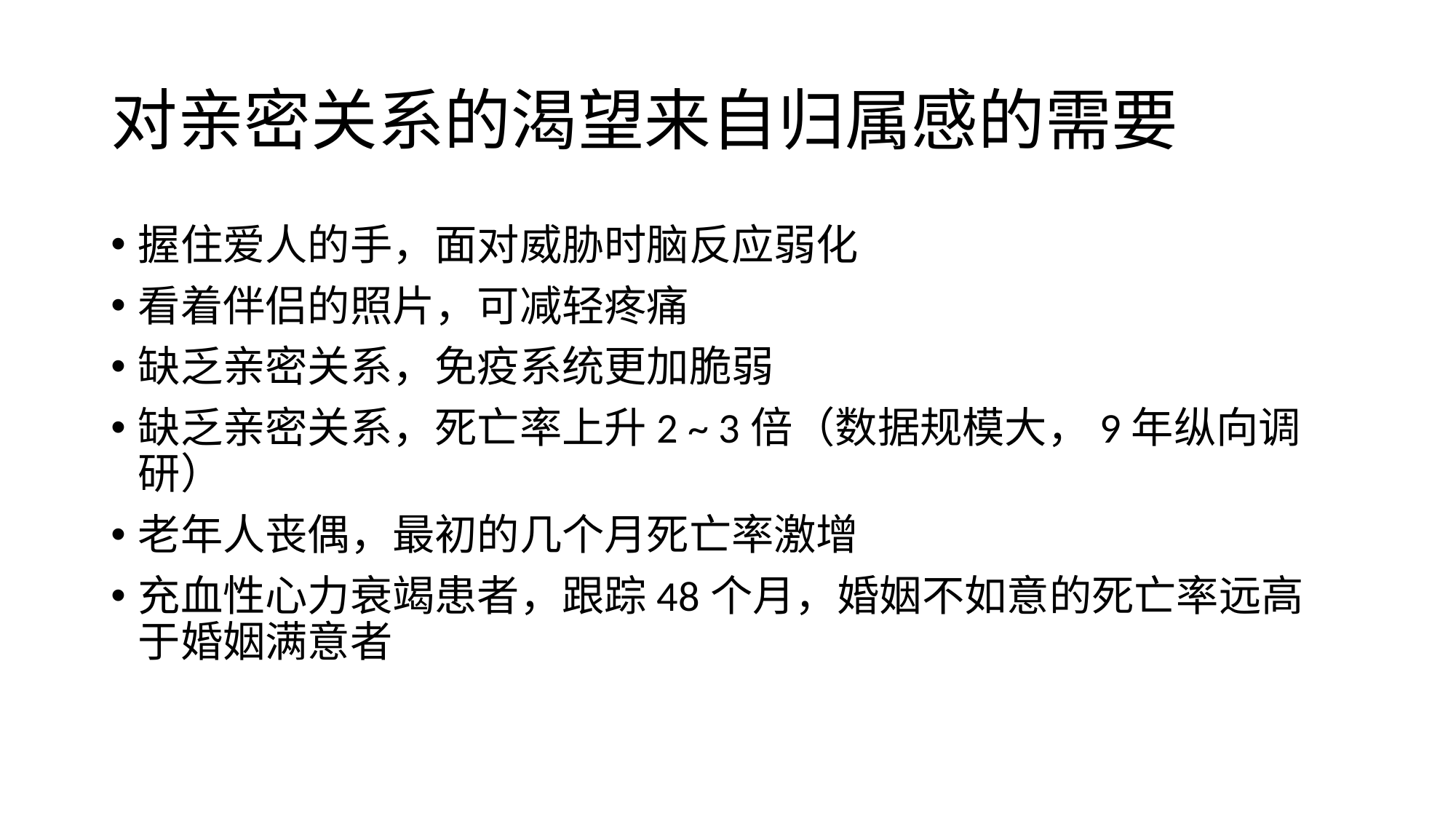

# 对亲密关系的渴望来自归属感的需要
握住爱人的手，面对威胁时脑反应弱化
看着伴侣的照片，可减轻疼痛
缺乏亲密关系，免疫系统更加脆弱
缺乏亲密关系，死亡率上升2 ~ 3倍（数据规模大，9年纵向调研）
老年人丧偶，最初的几个月死亡率激增
充血性心力衰竭患者，跟踪48个月，婚姻不如意的死亡率远高于婚姻满意者